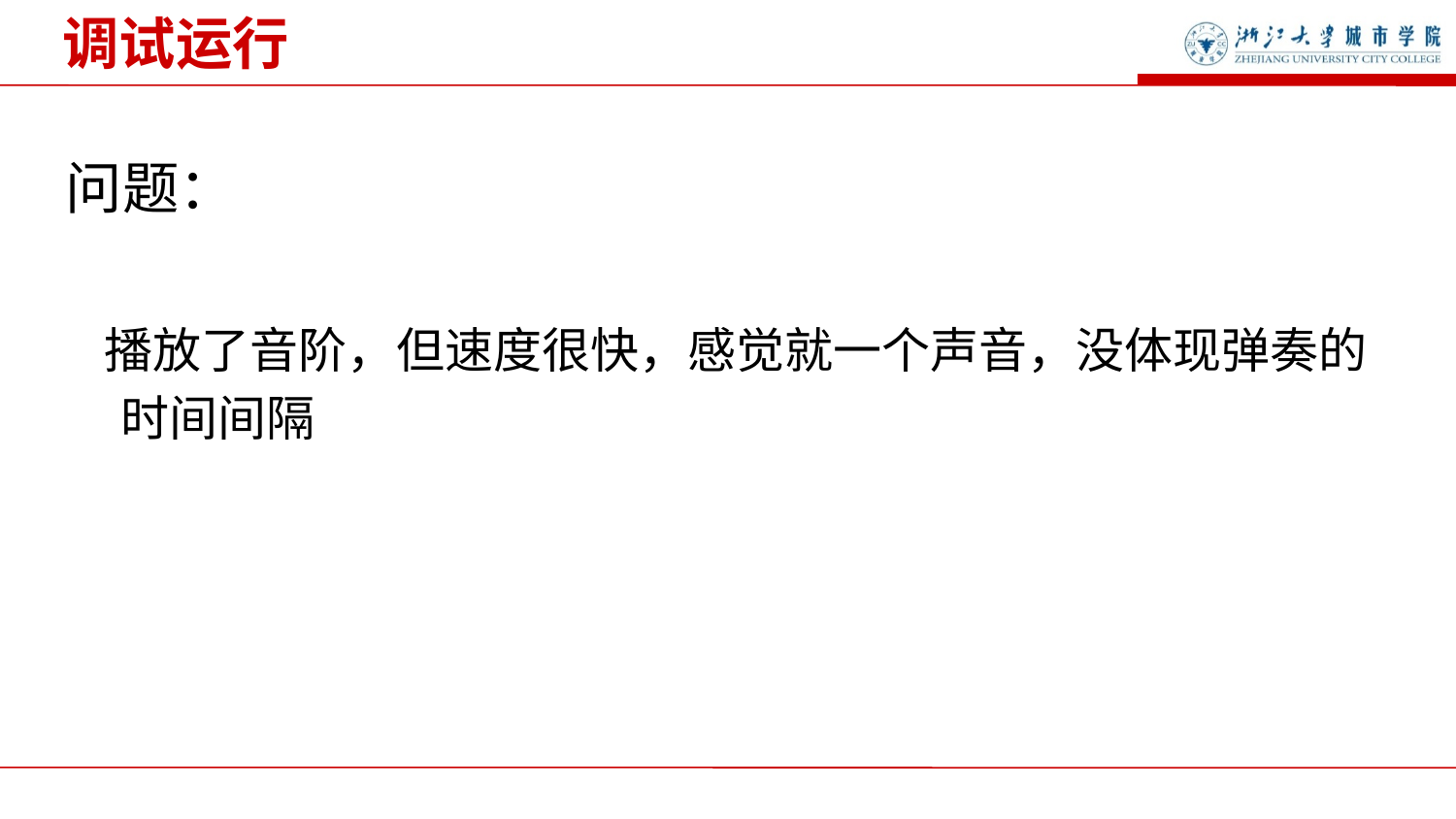

调试运行
问题：

  播放了音阶，但速度很快，感觉就一个声音，没体现弹奏的时间间隔